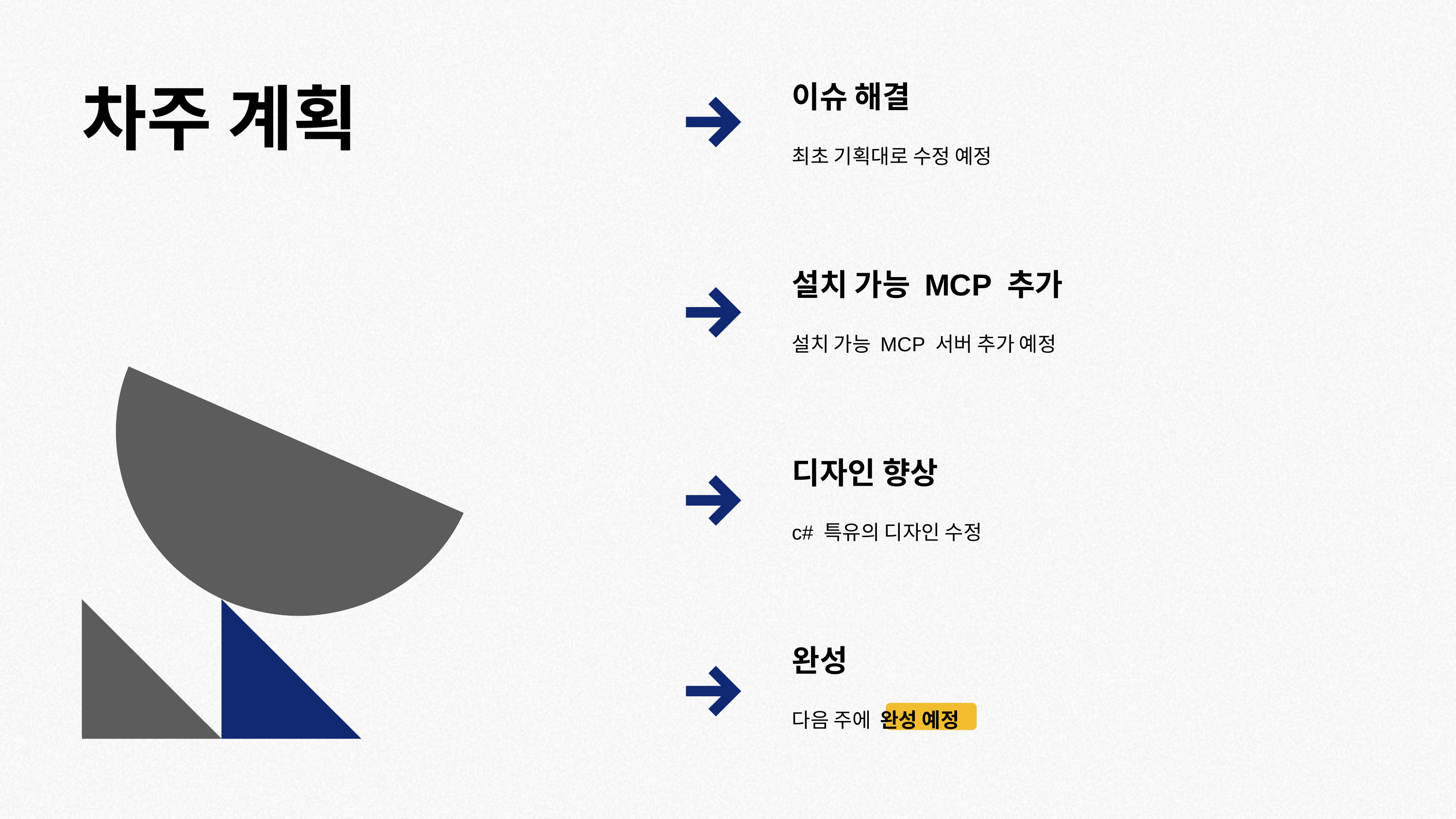

차주 계획
이슈 해결
최초 기획대로 수정 예정

설치 가능 MCP 추가
설치 가능 MCP 서버 추가 예정

디자인 향상
c# 특유의 디자인 수정

완성
다음 주에  완성 예정